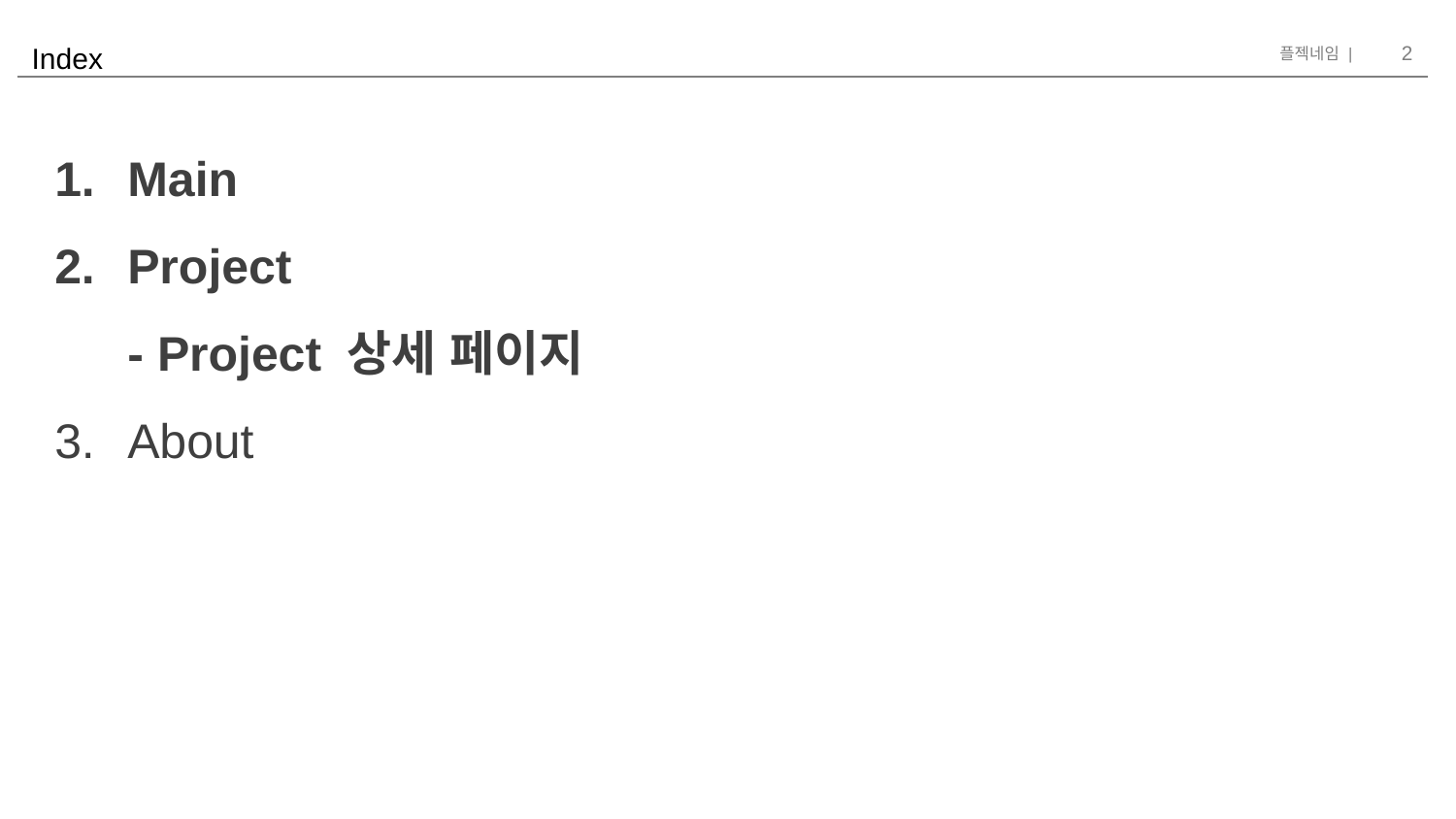

2
# Index
Main
Project
- Project 상세 페이지
About